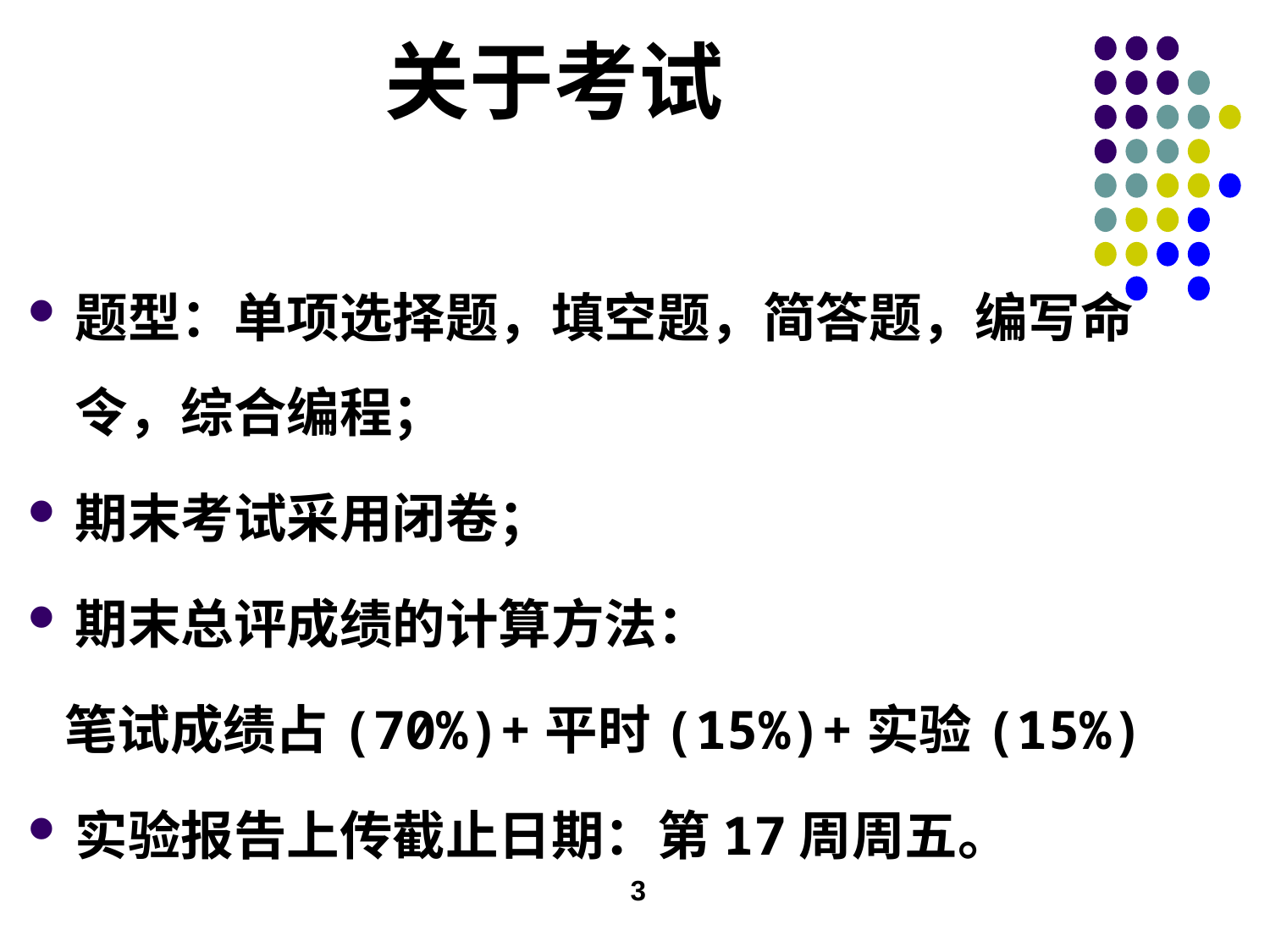

# 关于考试
题型：单项选择题，填空题，简答题，编写命令，综合编程；
期末考试采用闭卷；
期末总评成绩的计算方法：
  笔试成绩占(70%)+平时(15%)+实验(15%)
实验报告上传截止日期：第17周周五。
3